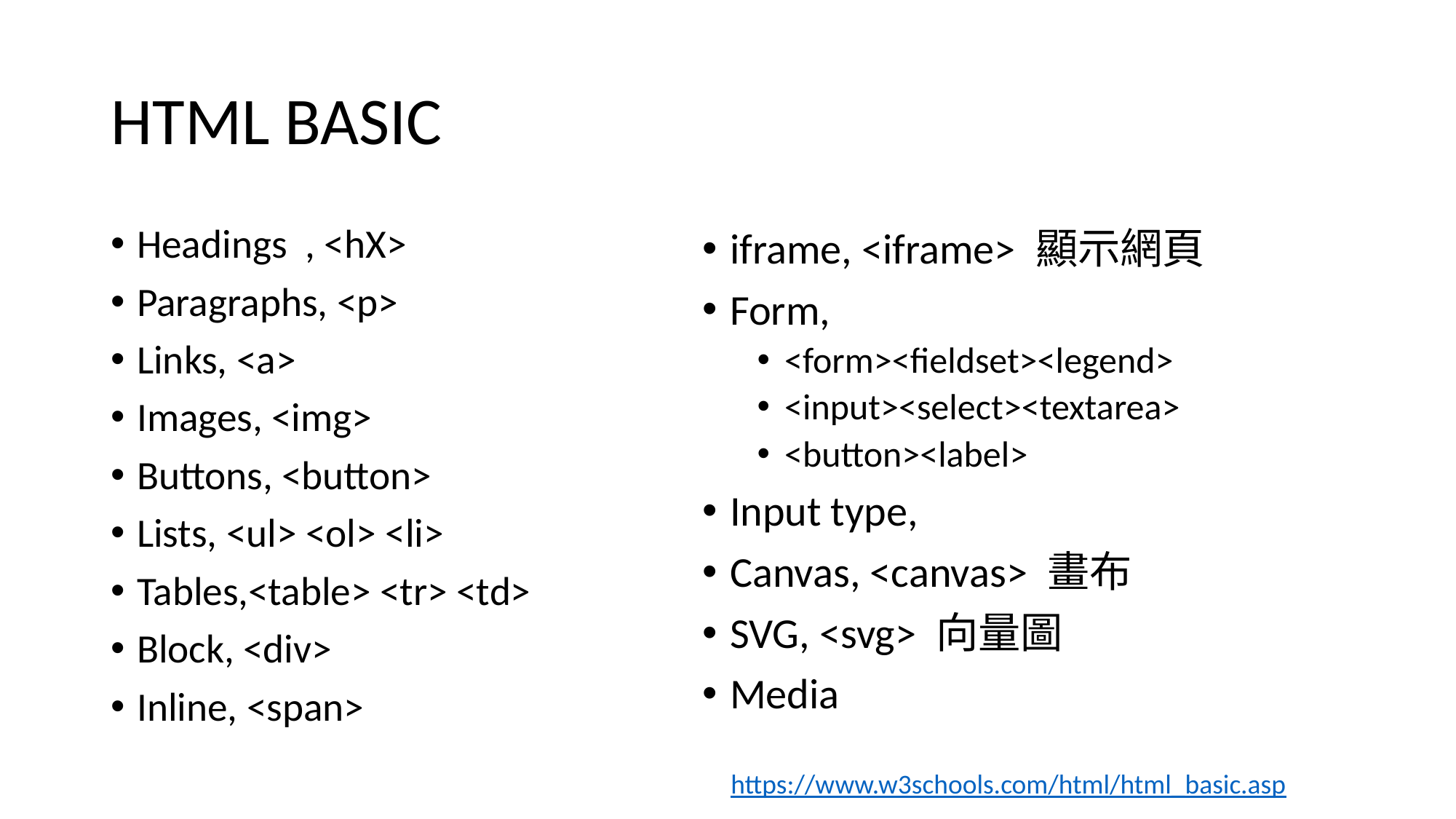

# HTML BASIC
Headings  , <hX>
Paragraphs, <p>
Links, <a>
Images, <img>
Buttons, <button>
Lists, <ul> <ol> <li>
Tables,<table> <tr> <td>
Block, <div>
Inline, <span>

iframe, <iframe> 顯示網頁
Form,
<form><fieldset><legend>
<input><select><textarea>
<button><label>
Input type,
Canvas, <canvas> 畫布
SVG, <svg> 向量圖
Media

https://www.w3schools.com/html/html_basic.asp